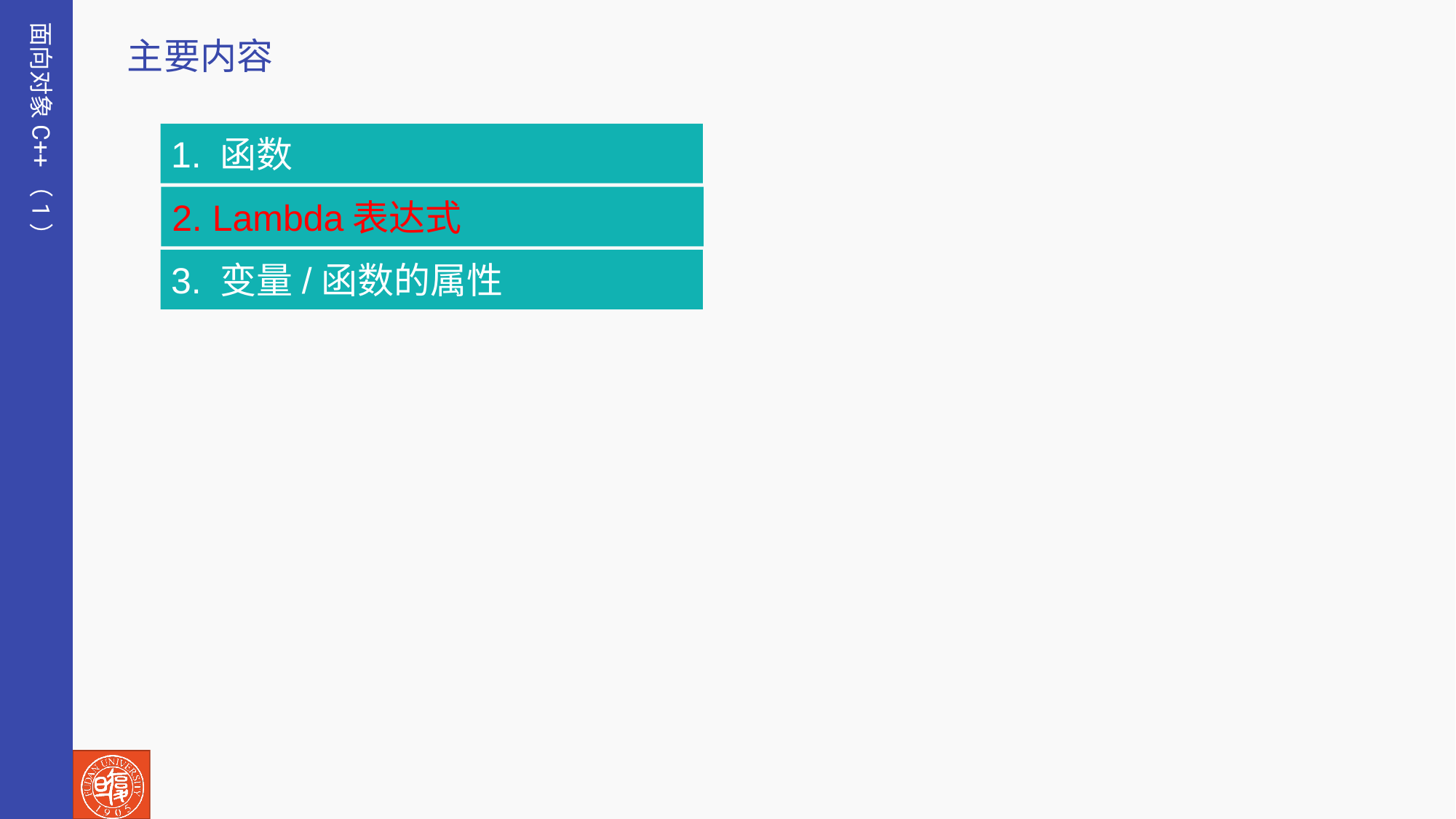

面向对象C++（1）
主要内容
1. 函数
2. Lambda表达式
3. 变量/函数的属性